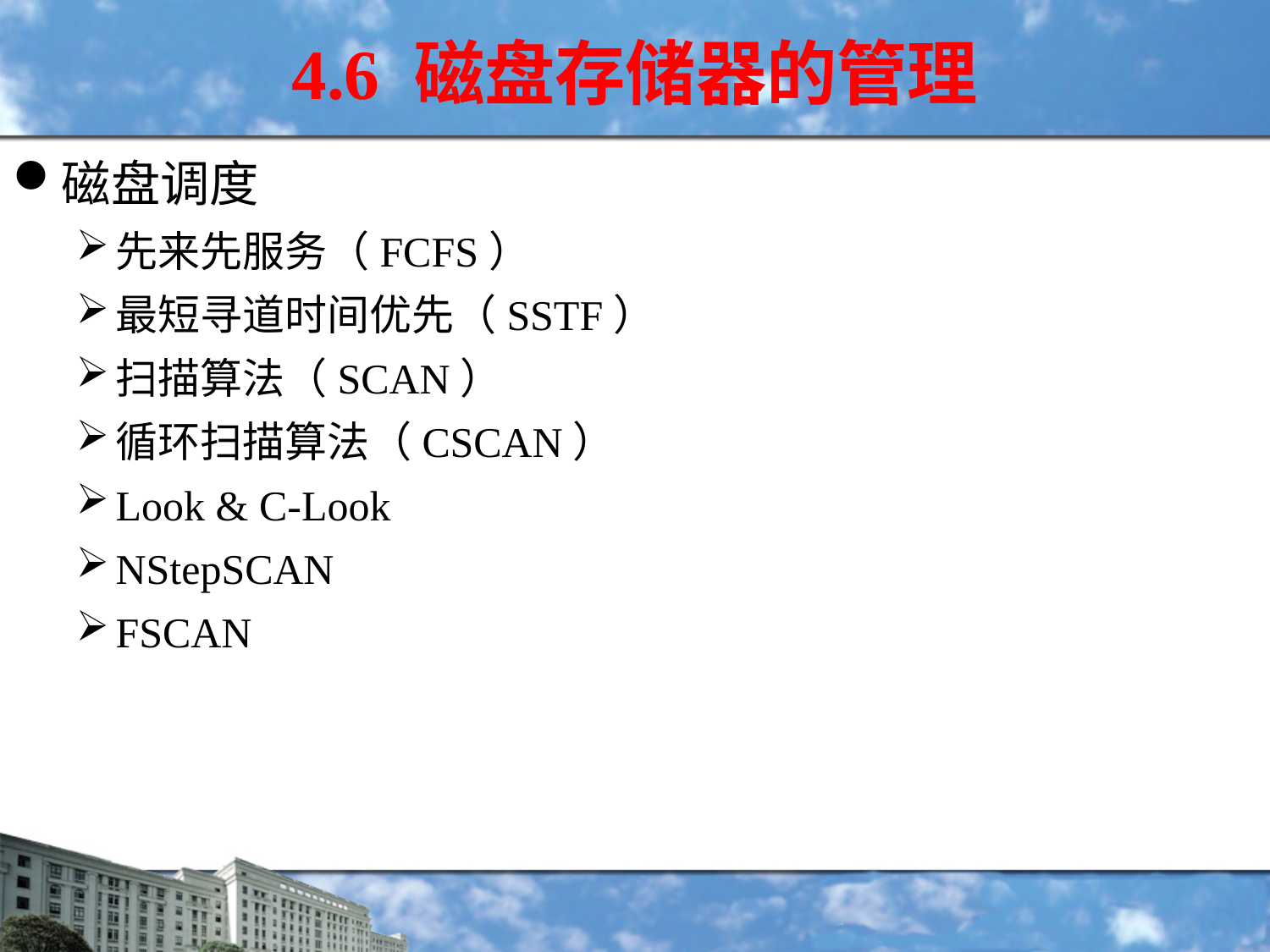

4.6 磁盘存储器的管理
磁盘调度
先来先服务（FCFS）
最短寻道时间优先（SSTF）
扫描算法（SCAN）
循环扫描算法（CSCAN）
Look & C-Look
NStepSCAN
FSCAN